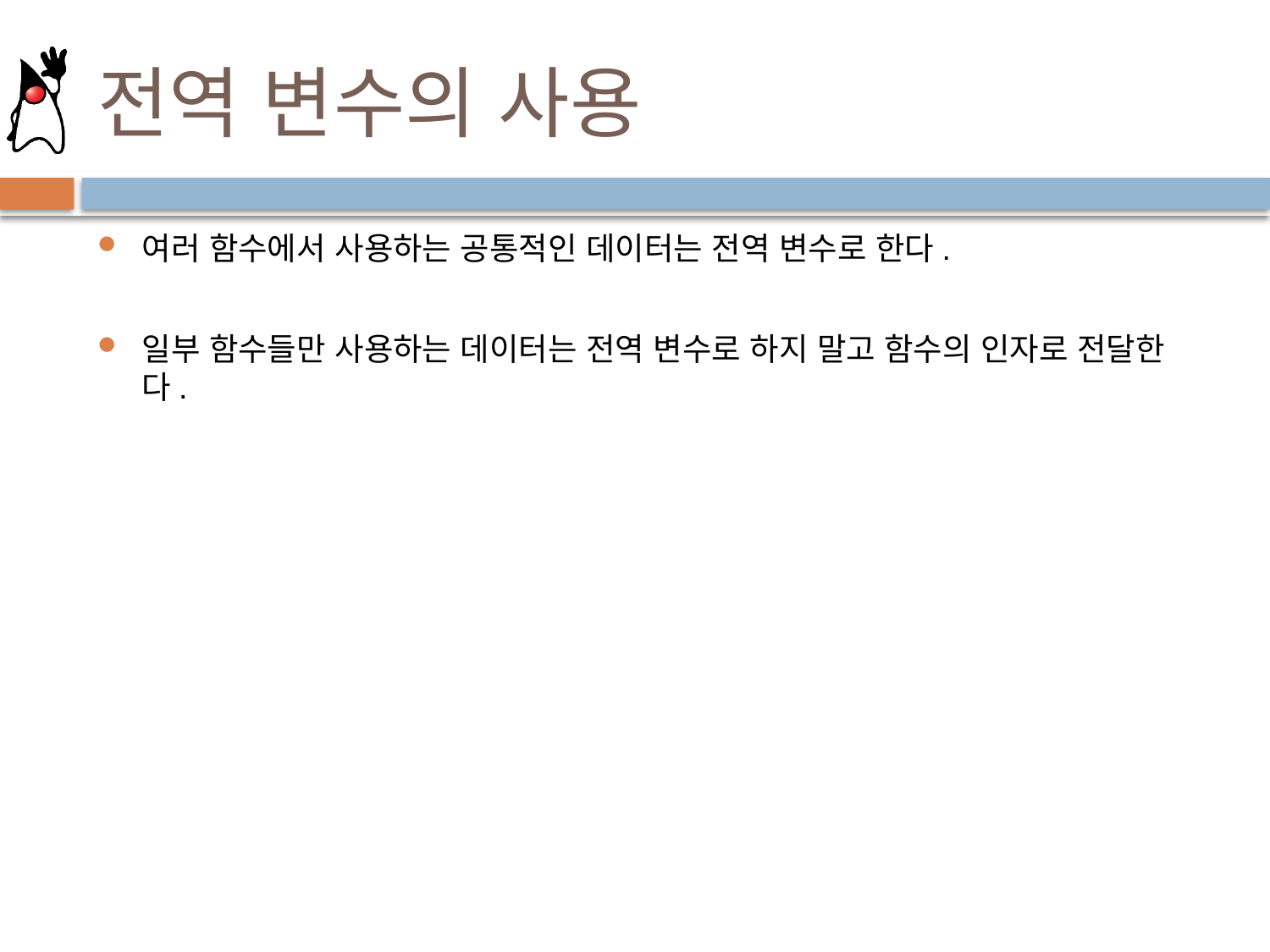

# 전역 변수의 사용
여러 함수에서 사용하는 공통적인 데이터는 전역 변수로 한다.

일부 함수들만 사용하는 데이터는 전역 변수로 하지 말고 함수의 인자로 전달한다.